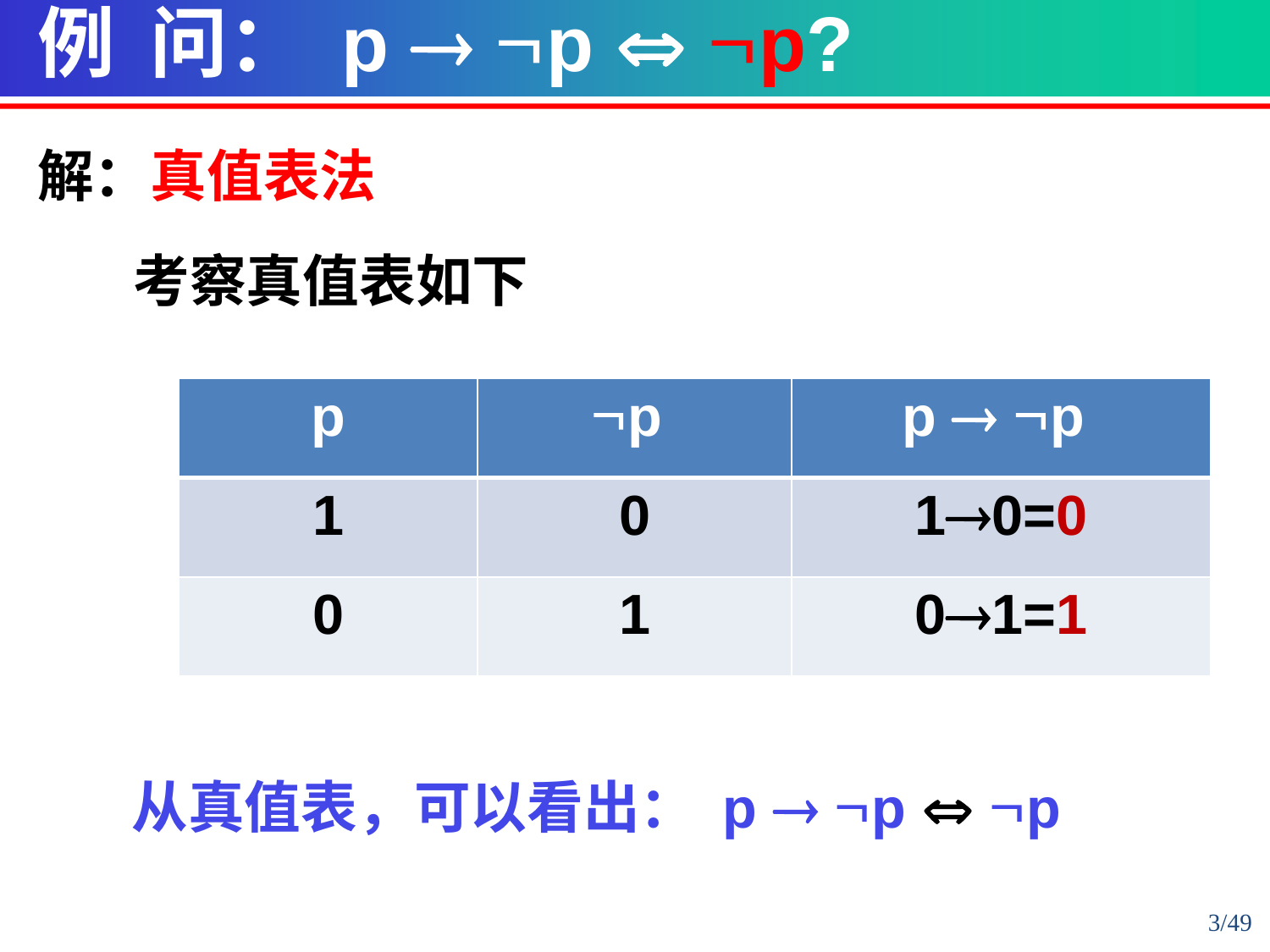

例  问： p → ¬p ⇔ ¬p?
解：真值表法
考察真值表如下
| p | ¬p | p → ¬p |
| --- | --- | --- |
| 1 | 0 | 1→0=0 |
| 0 | 1 | 0→1=1 |
从真值表，可以看出： p → ¬p ⇔ ¬p
3/49